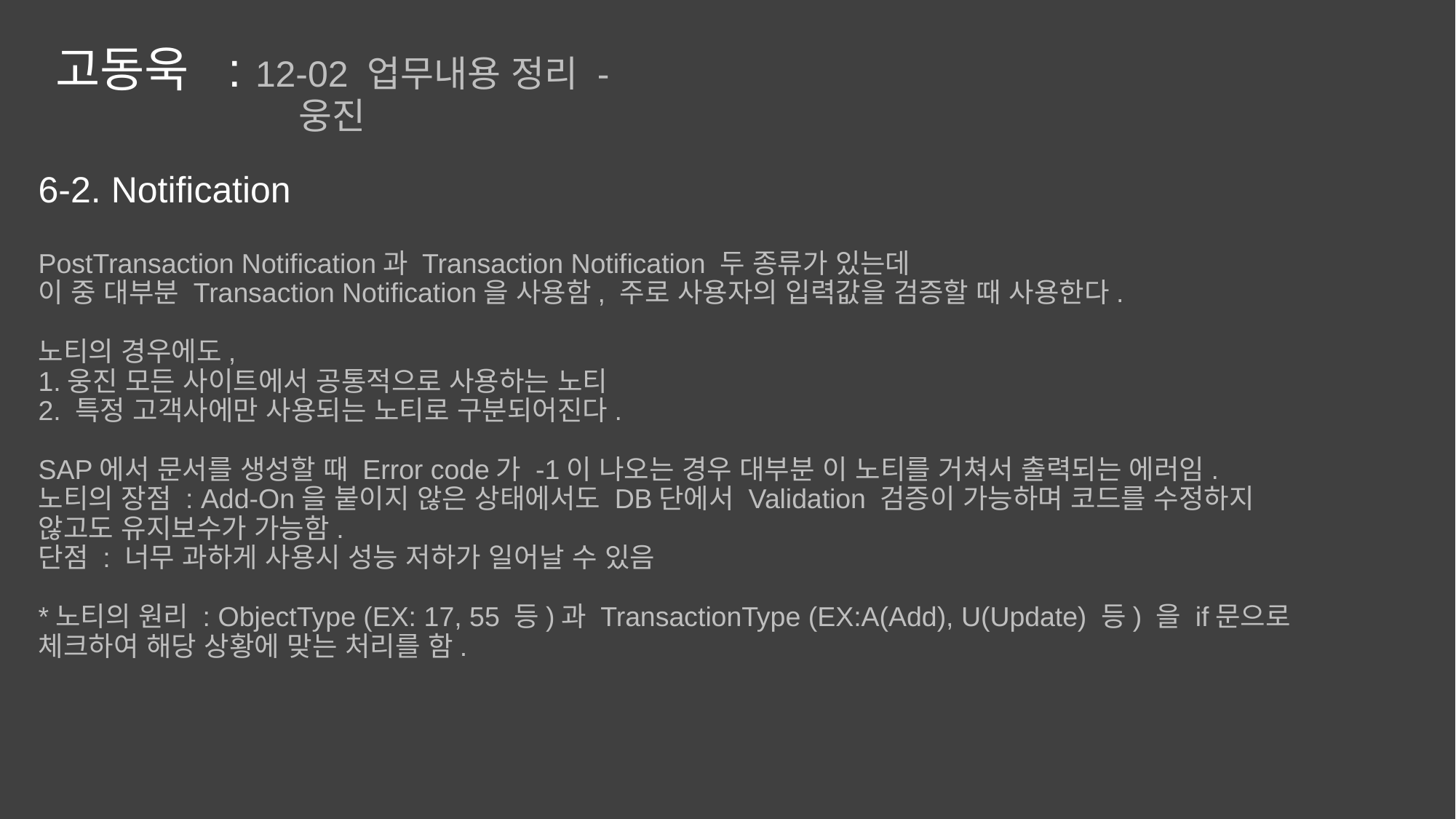

# 고동욱  : 12-02 업무내용 정리 - 웅진
6-2. Notification

PostTransaction Notification과 Transaction Notification 두 종류가 있는데
이 중 대부분 Transaction Notification을 사용함, 주로 사용자의 입력값을 검증할 때 사용한다.

노티의 경우에도,
1.웅진 모든 사이트에서 공통적으로 사용하는 노티
2. 특정 고객사에만 사용되는 노티로 구분되어진다.

SAP에서 문서를 생성할 때 Error code가 -1이 나오는 경우 대부분 이 노티를 거쳐서 출력되는 에러임.
노티의 장점 : Add-On을 붙이지 않은 상태에서도 DB단에서 Validation 검증이 가능하며 코드를 수정하지 않고도 유지보수가 가능함.
단점 : 너무 과하게 사용시 성능 저하가 일어날 수 있음

*노티의 원리 : ObjectType (EX: 17, 55 등)과 TransactionType (EX:A(Add), U(Update) 등) 을 if문으로 체크하여 해당 상황에 맞는 처리를 함.